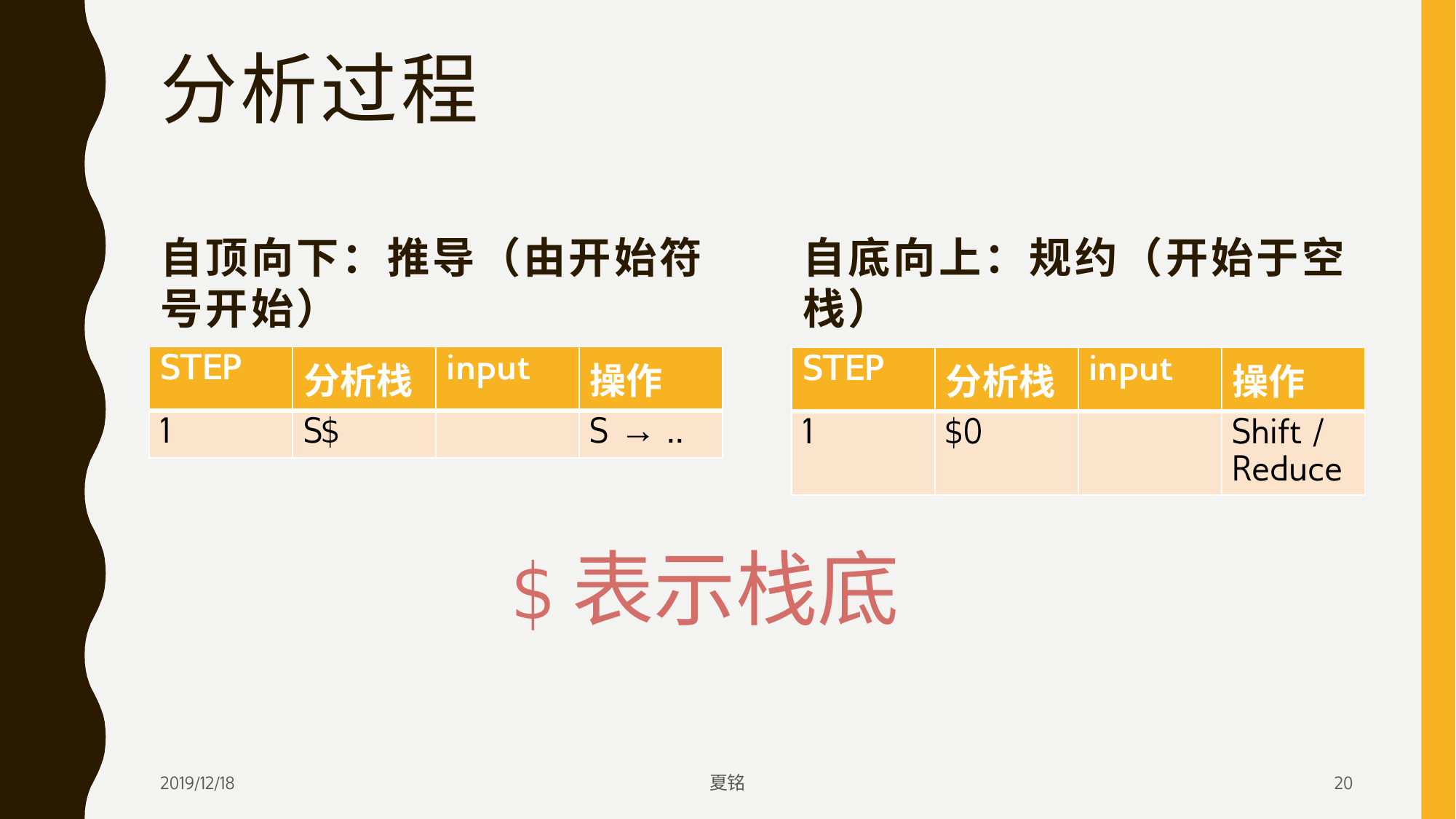

# 分析过程
自顶向下：推导（由开始符号开始）
自底向上：规约（开始于空栈）
| STEP | 分析栈 | input | 操作 |
| --- | --- | --- | --- |
| 1 | S$ |  | S → .. |
| STEP | 分析栈 | input | 操作 |
| --- | --- | --- | --- |
| 1 | $0 |  | Shift / Reduce |
$表示栈底
2019/12/18
夏铭
20